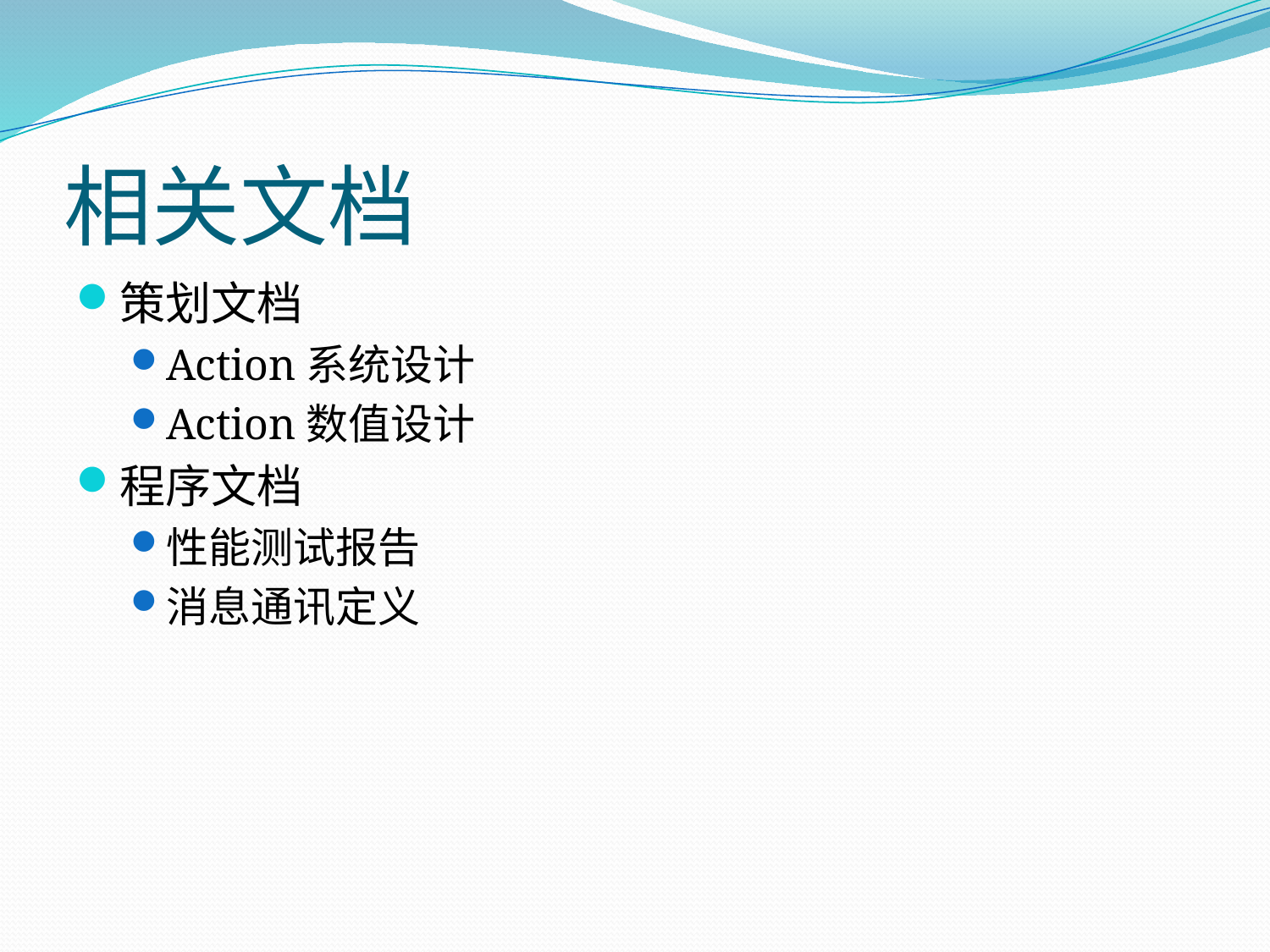

# 相关文档
策划文档
Action系统设计
Action数值设计
程序文档
性能测试报告
消息通讯定义